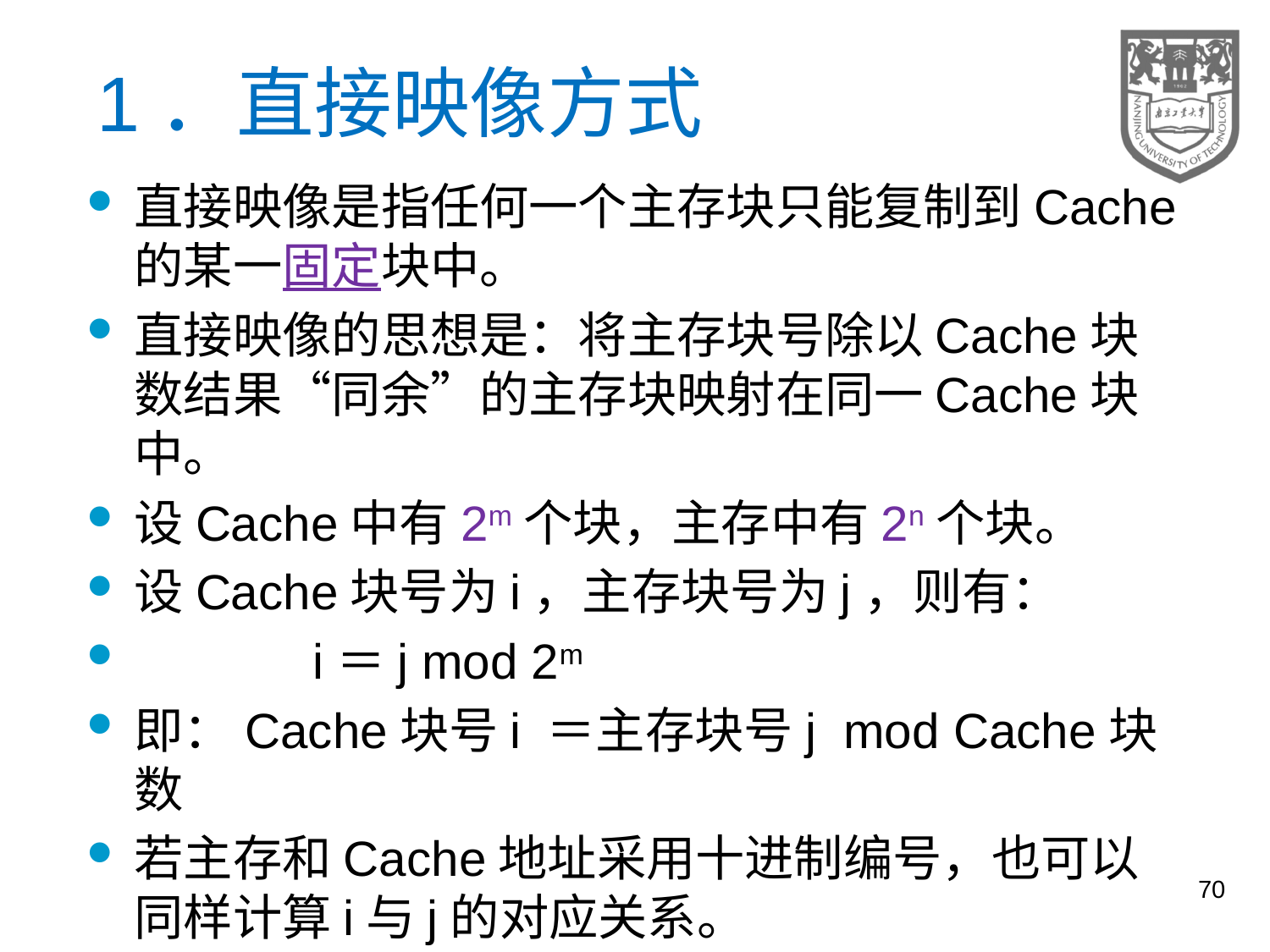

# 1．直接映像方式
直接映像是指任何一个主存块只能复制到Cache的某一固定块中。
直接映像的思想是：将主存块号除以Cache块数结果“同余”的主存块映射在同一Cache块中。
设Cache中有2m个块，主存中有2n个块。
设Cache块号为i，主存块号为j，则有：
             i＝j mod 2m
即：Cache块号i ＝主存块号j  mod Cache块数
若主存和Cache地址采用十进制编号，也可以同样计算i与j的对应关系。

70